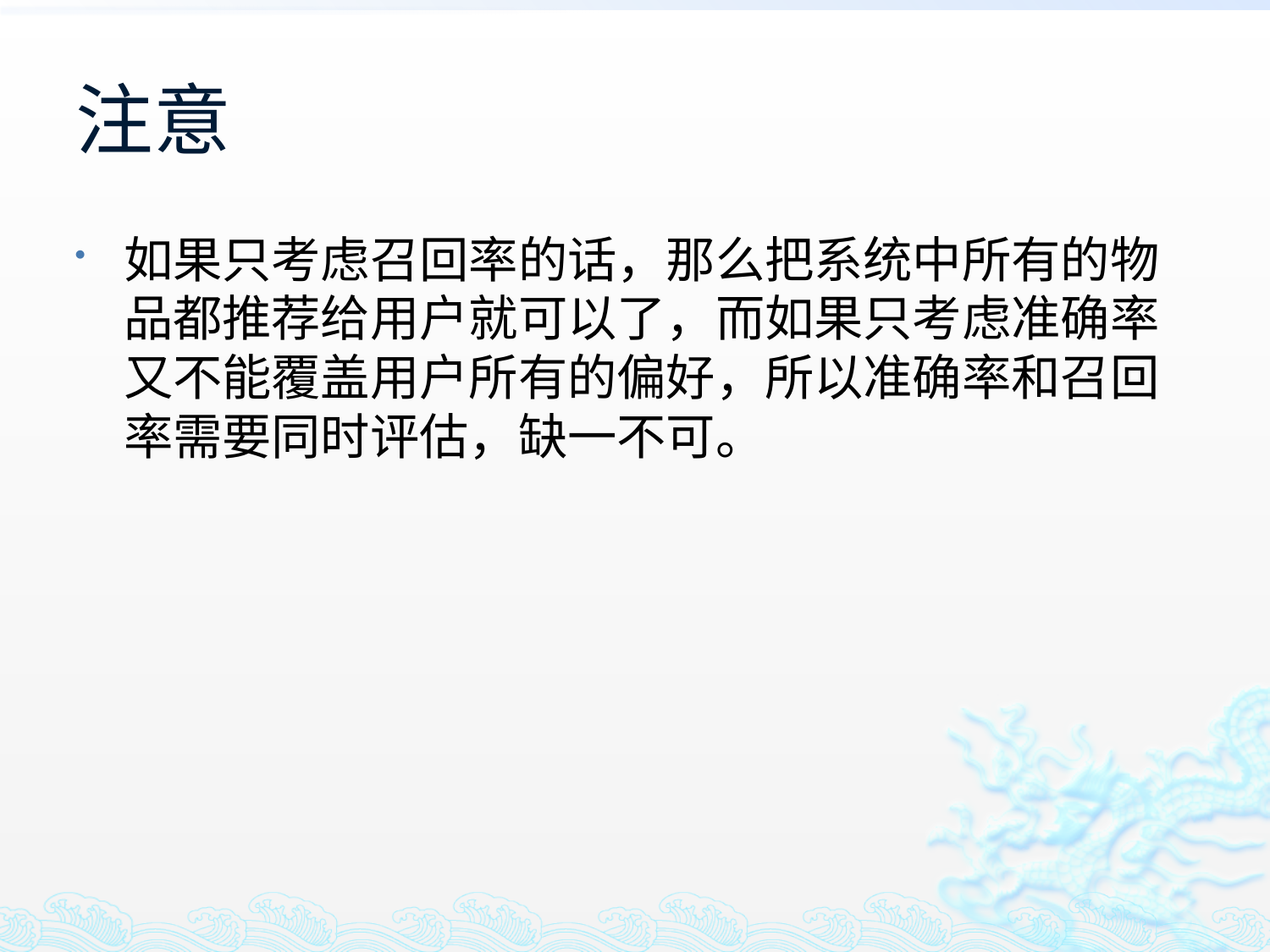

# 注意
如果只考虑召回率的话，那么把系统中所有的物品都推荐给用户就可以了，而如果只考虑准确率又不能覆盖用户所有的偏好，所以准确率和召回率需要同时评估，缺一不可。